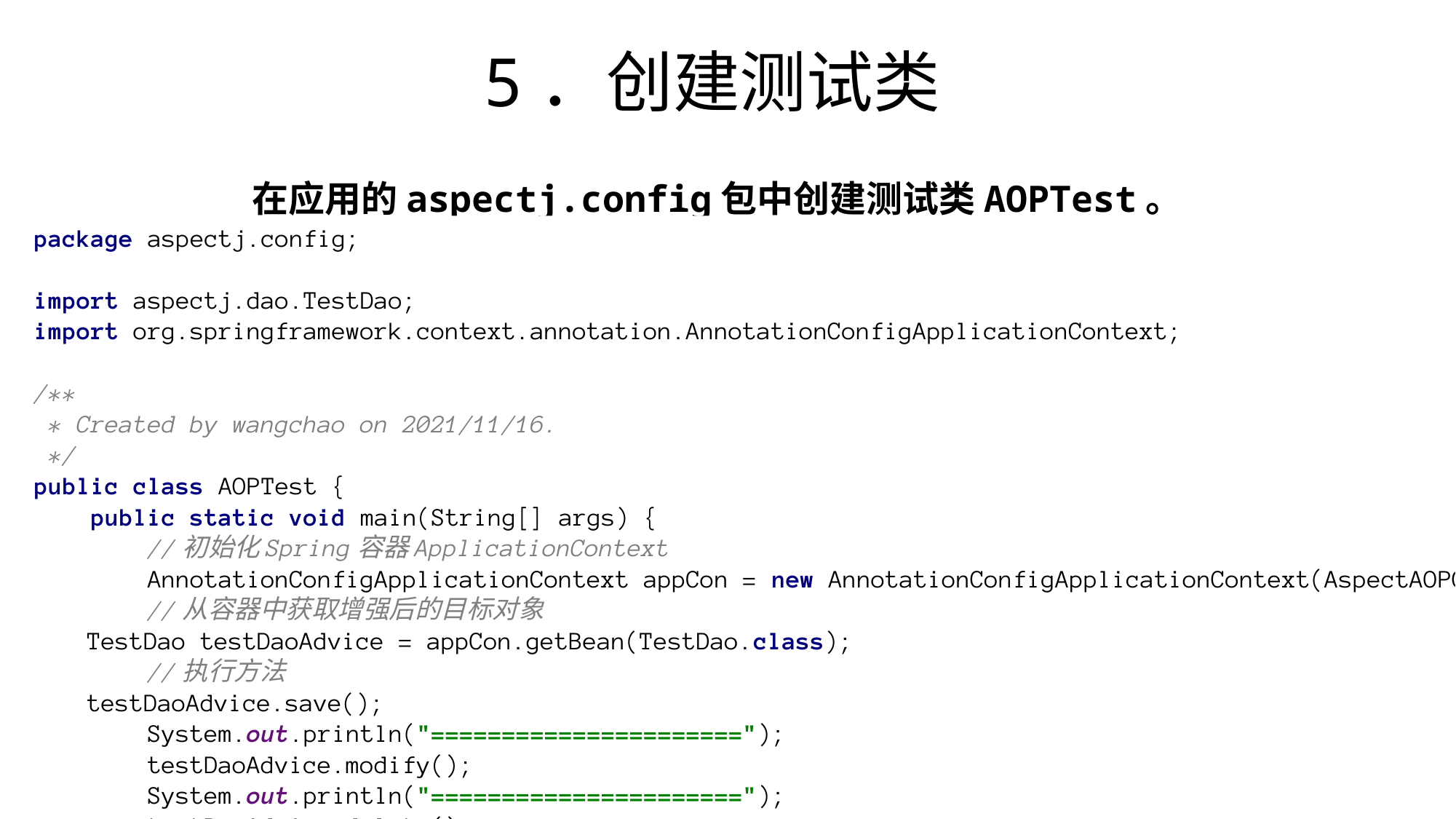

5．创建测试类
在应用的aspectj.config包中创建测试类AOPTest。
package aspectj.config;
import aspectj.dao.TestDao;
import org.springframework.context.annotation.AnnotationConfigApplicationContext;
/**
 * Created by wangchao on 2021/11/16.
 */
public class AOPTest {
    public static void main(String[] args) {
        //初始化Spring容器ApplicationContext
        AnnotationConfigApplicationContext appCon = new AnnotationConfigApplicationContext(AspectAOPConfig.class);
        //从容器中获取增强后的目标对象
        TestDao testDaoAdvice = appCon.getBean(TestDao.class);
        //执行方法
        testDaoAdvice.save();
        System.out.println("======================");
        testDaoAdvice.modify();
        System.out.println("======================");
        testDaoAdvice.delete();
        System.out.println("======================");
    }
}